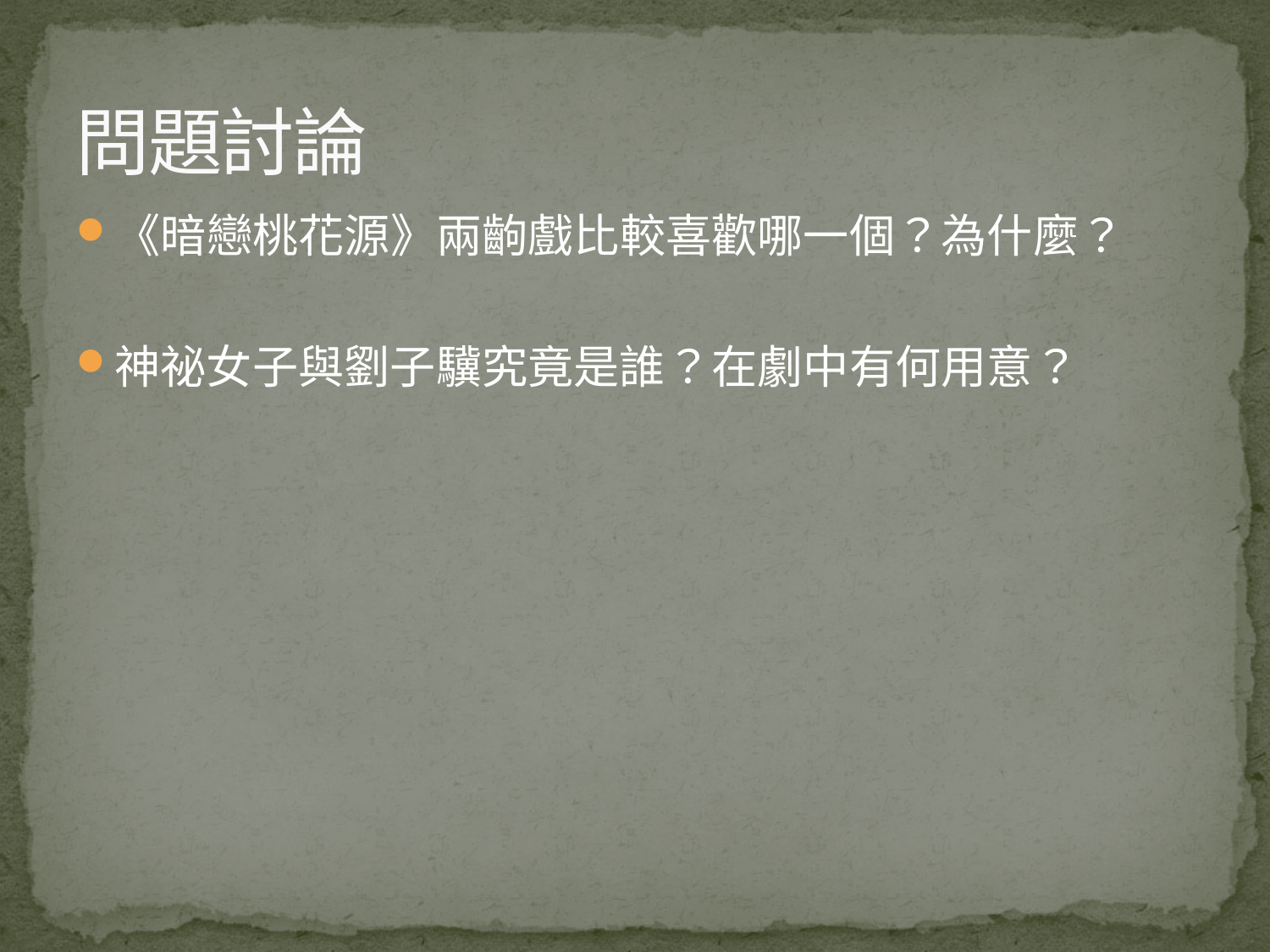

# 問題討論
《暗戀桃花源》兩齣戲比較喜歡哪一個？為什麼？

神祕女子與劉子驥究竟是誰？在劇中有何用意？